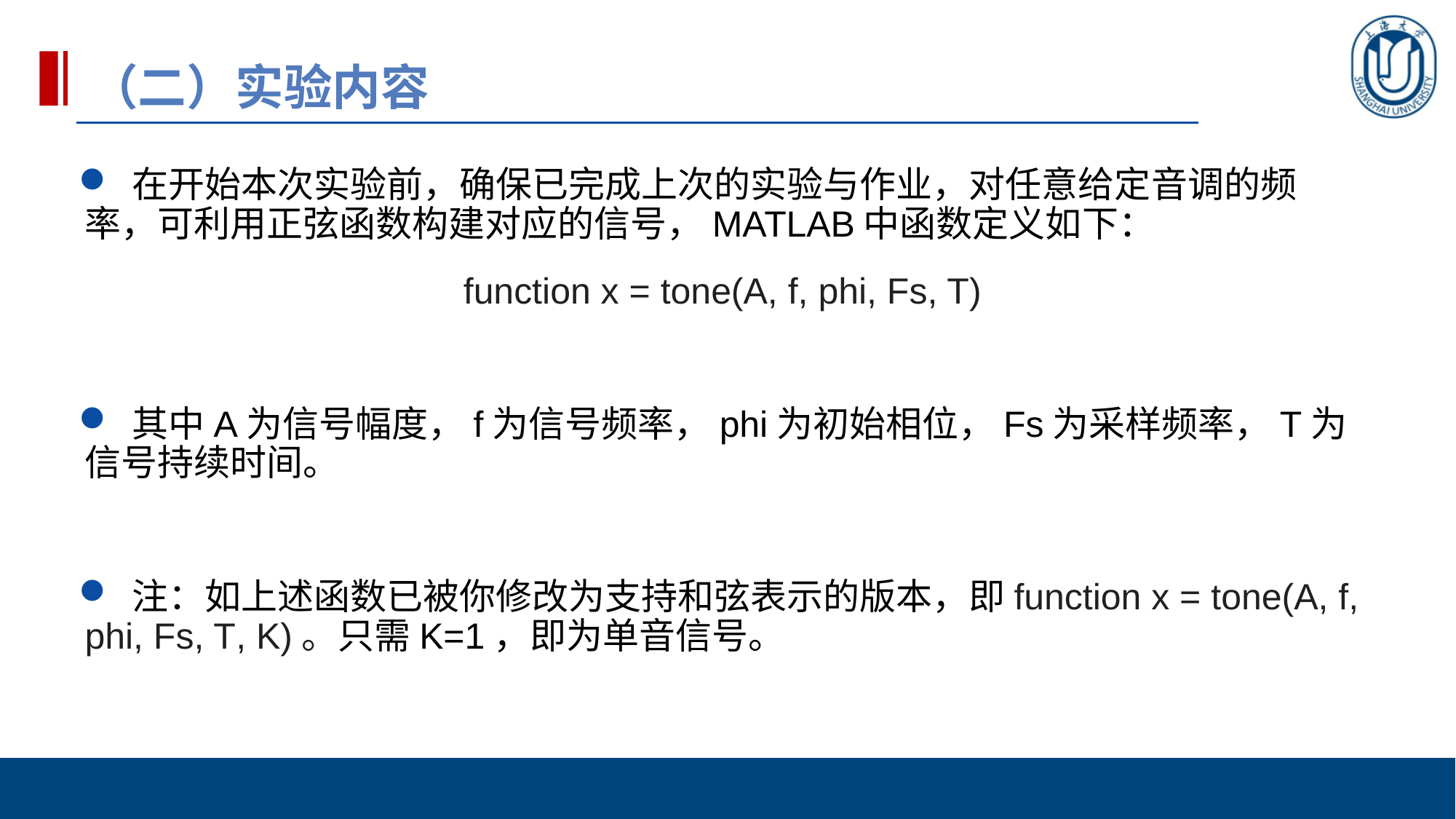

# （二）实验内容
 在开始本次实验前，确保已完成上次的实验与作业，对任意给定音调的频率，可利用正弦函数构建对应的信号，MATLAB中函数定义如下：
function x = tone(A, f, phi, Fs, T)

 其中A为信号幅度，f为信号频率，phi为初始相位，Fs为采样频率，T为信号持续时间。

 注：如上述函数已被你修改为支持和弦表示的版本，即function x = tone(A, f, phi, Fs, T, K)。只需K=1，即为单音信号。